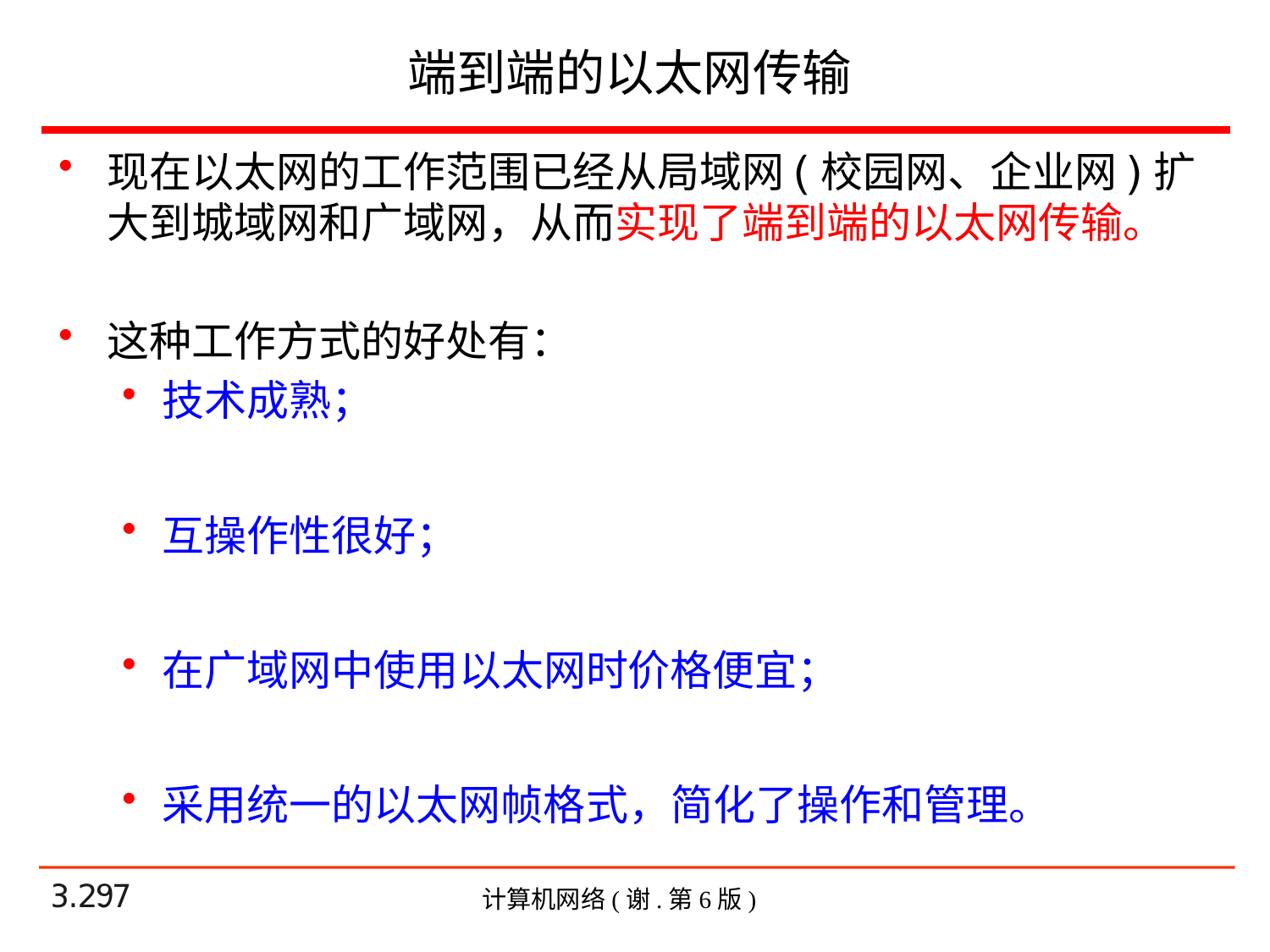

# 端到端的以太网传输
现在以太网的工作范围已经从局域网(校园网、企业网)扩大到城域网和广域网，从而实现了端到端的以太网传输。

这种工作方式的好处有：
技术成熟；

互操作性很好；

在广域网中使用以太网时价格便宜；

采用统一的以太网帧格式，简化了操作和管理。